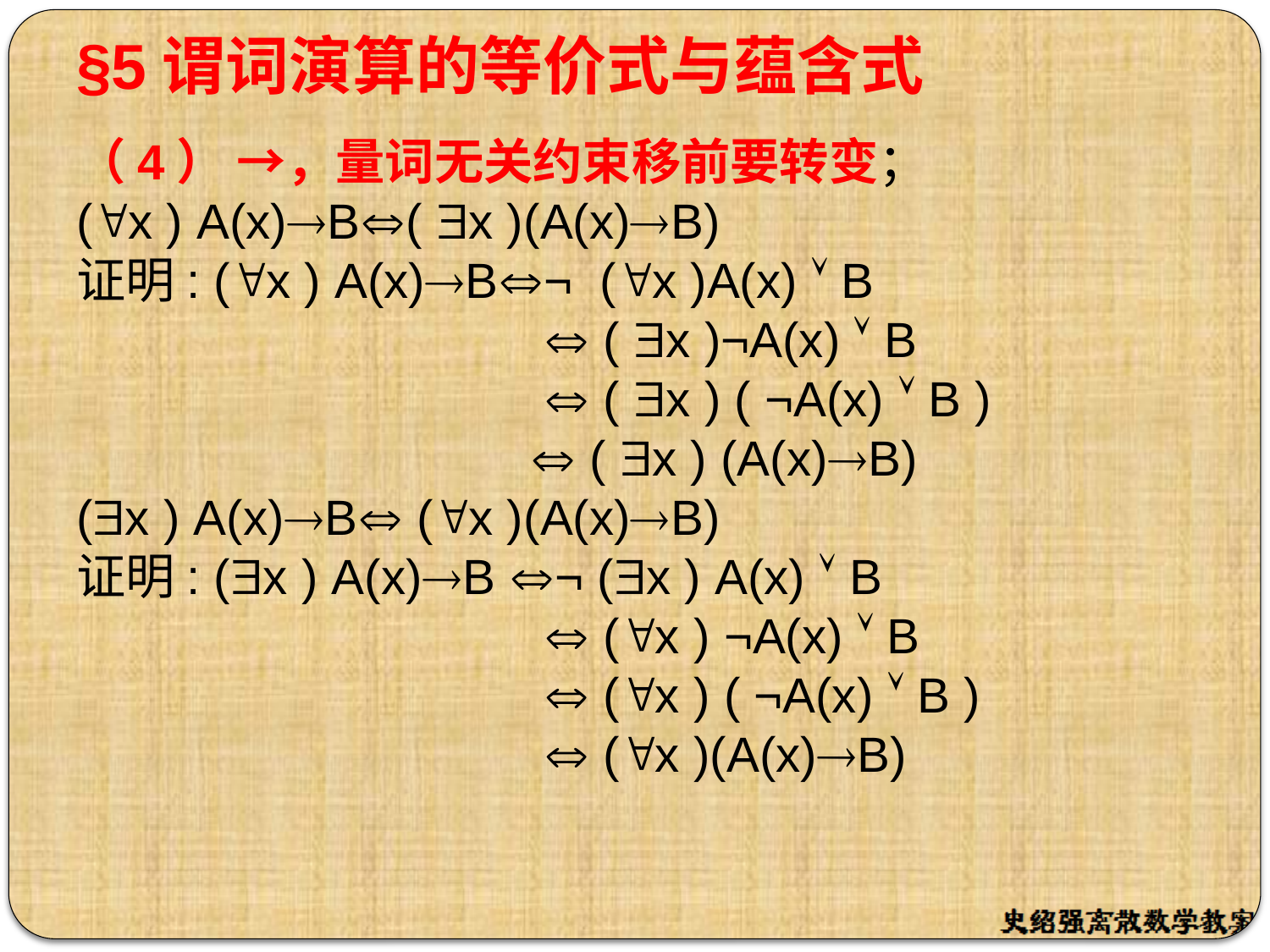

# §5谓词演算的等价式与蕴含式
（4） →，量词无关约束移前要转变；
(∀x ) A(x)→B⇔( ∃x )(A(x)→B)
证明: (∀x ) A(x)→B⇔¬  (∀x )A(x) ∨ B
                                  ⇔ ( ∃x )¬A(x) ∨ B
                                  ⇔ ( ∃x ) ( ¬A(x) ∨ B )
                                 ⇔ ( ∃x ) (A(x)→B)
(∃x ) A(x)→B⇔ (∀x )(A(x)→B)
证明: (∃x ) A(x)→B ⇔¬ (∃x ) A(x) ∨ B
                                  ⇔ (∀x ) ¬A(x) ∨ B
                                  ⇔ (∀x ) ( ¬A(x) ∨ B )
                                  ⇔ (∀x )(A(x)→B)